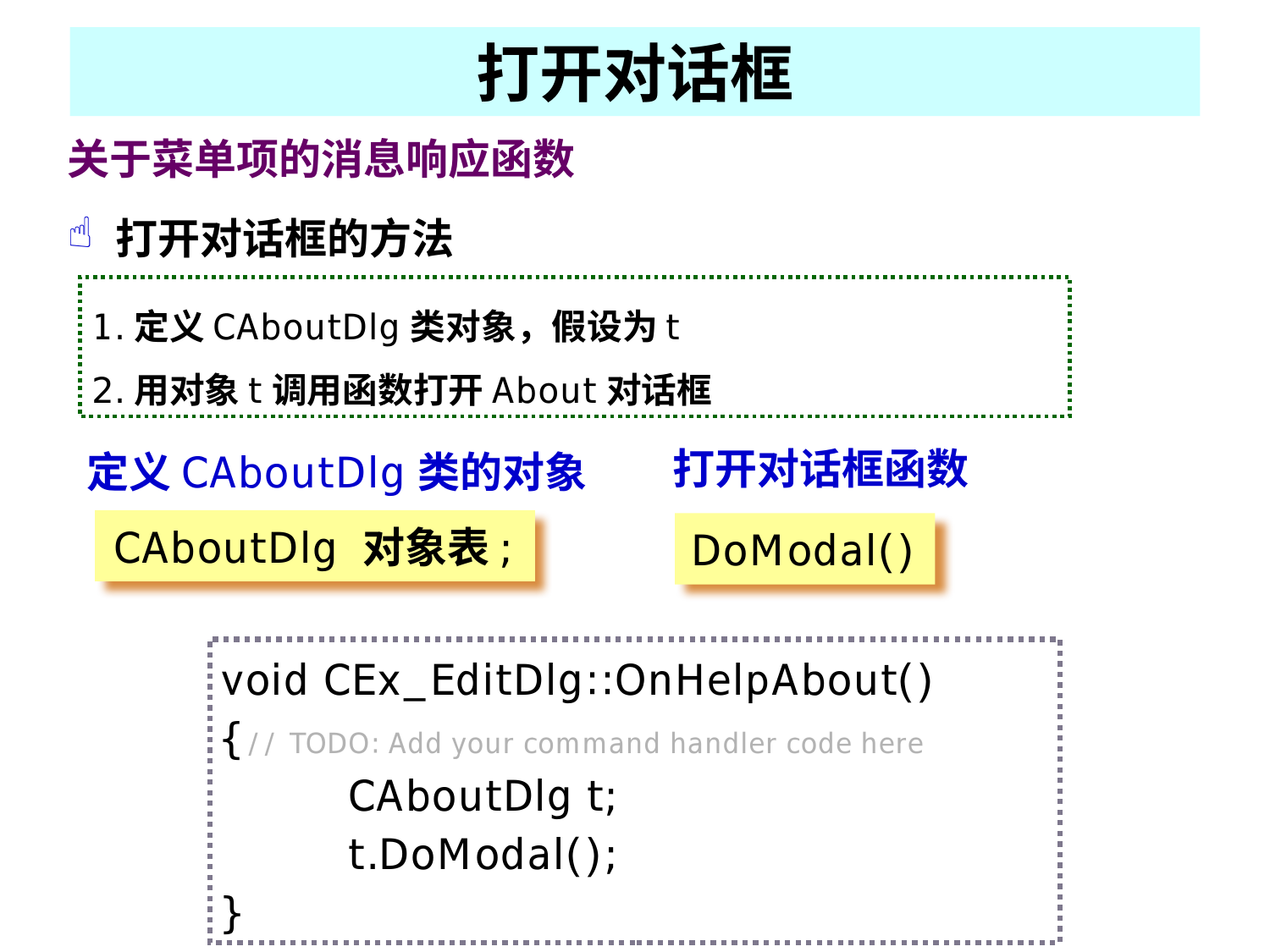

打开对话框
关于菜单项的消息响应函数
打开对话框的方法
1.定义CAboutDlg类对象，假设为t
2.用对象t调用函数打开About对话框
打开对话框函数
定义CAboutDlg类的对象
CAboutDlg 对象表;
DoModal()
void CEx_EditDlg::OnHelpAbout()
{// TODO: Add your command handler code here
	CAboutDlg t;
	t.DoModal();
}